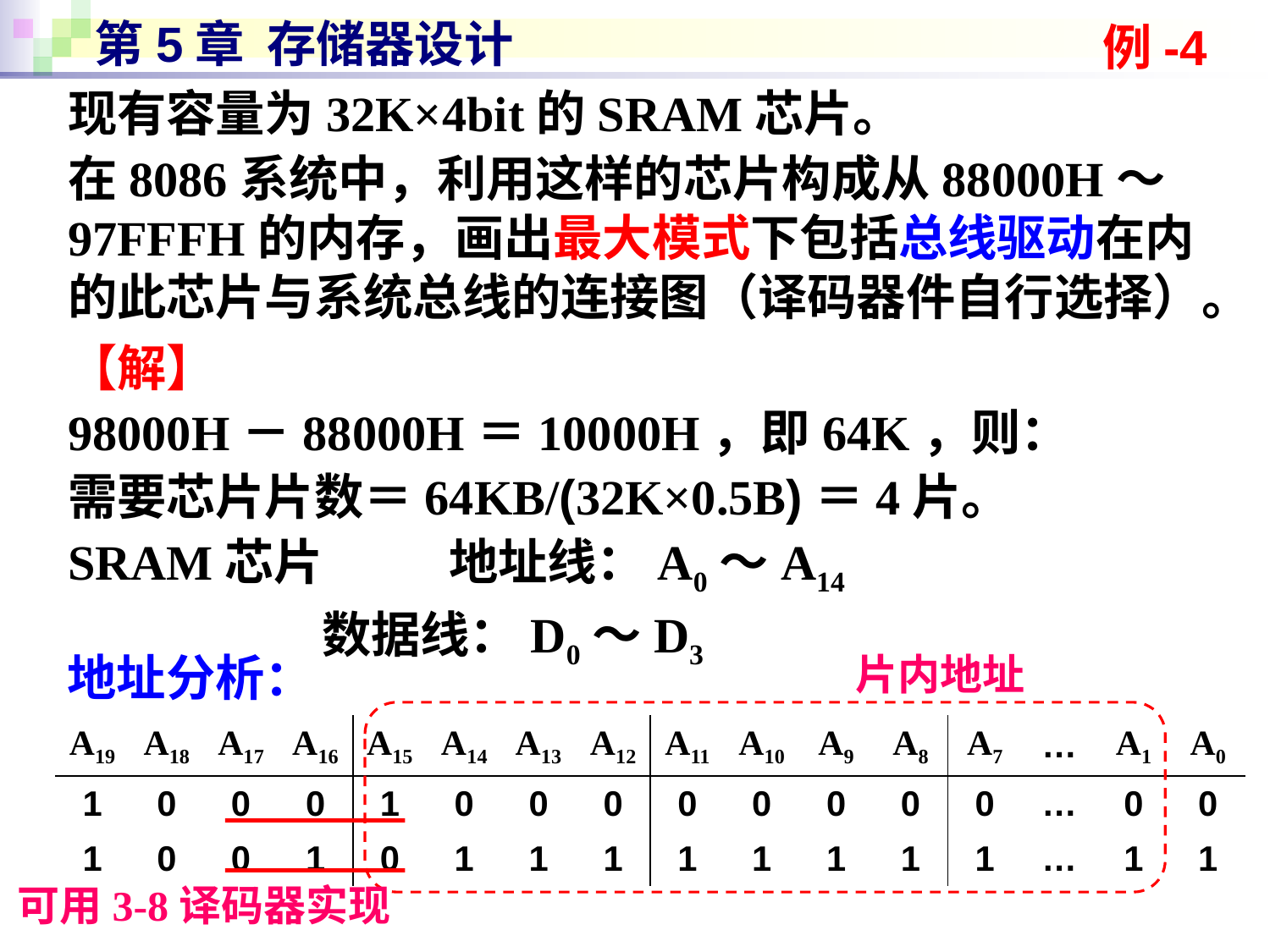

# 第5章  存储器设计
例-4
现有容量为32K×4bit的SRAM芯片。
在8086系统中，利用这样的芯片构成从88000H～97FFFH的内存，画出最大模式下包括总线驱动在内的此芯片与系统总线的连接图（译码器件自行选择）。
【解】
98000H－88000H＝10000H，即64K，则：
需要芯片片数＝64KB/(32K×0.5B)＝4片。
SRAM芯片	地址线：A0～A14
		数据线：D0～D3
地址分析：
片内地址

| A19 | A18 | A17 | A16 | A15 | A14 | A13 | A12 | A11 | A10 | A9 | A8 | A7 | … | A1 | A0 |
| --- | --- | --- | --- | --- | --- | --- | --- | --- | --- | --- | --- | --- | --- | --- | --- |
| 1 | 0 | 0 | 0 | 1 | 0 | 0 | 0 | 0 | 0 | 0 | 0 | 0 | … | 0 | 0 |
| 1 | 0 | 0 | 1 | 0 | 1 | 1 | 1 | 1 | 1 | 1 | 1 | 1 | … | 1 | 1 |

可用3-8译码器实现
45